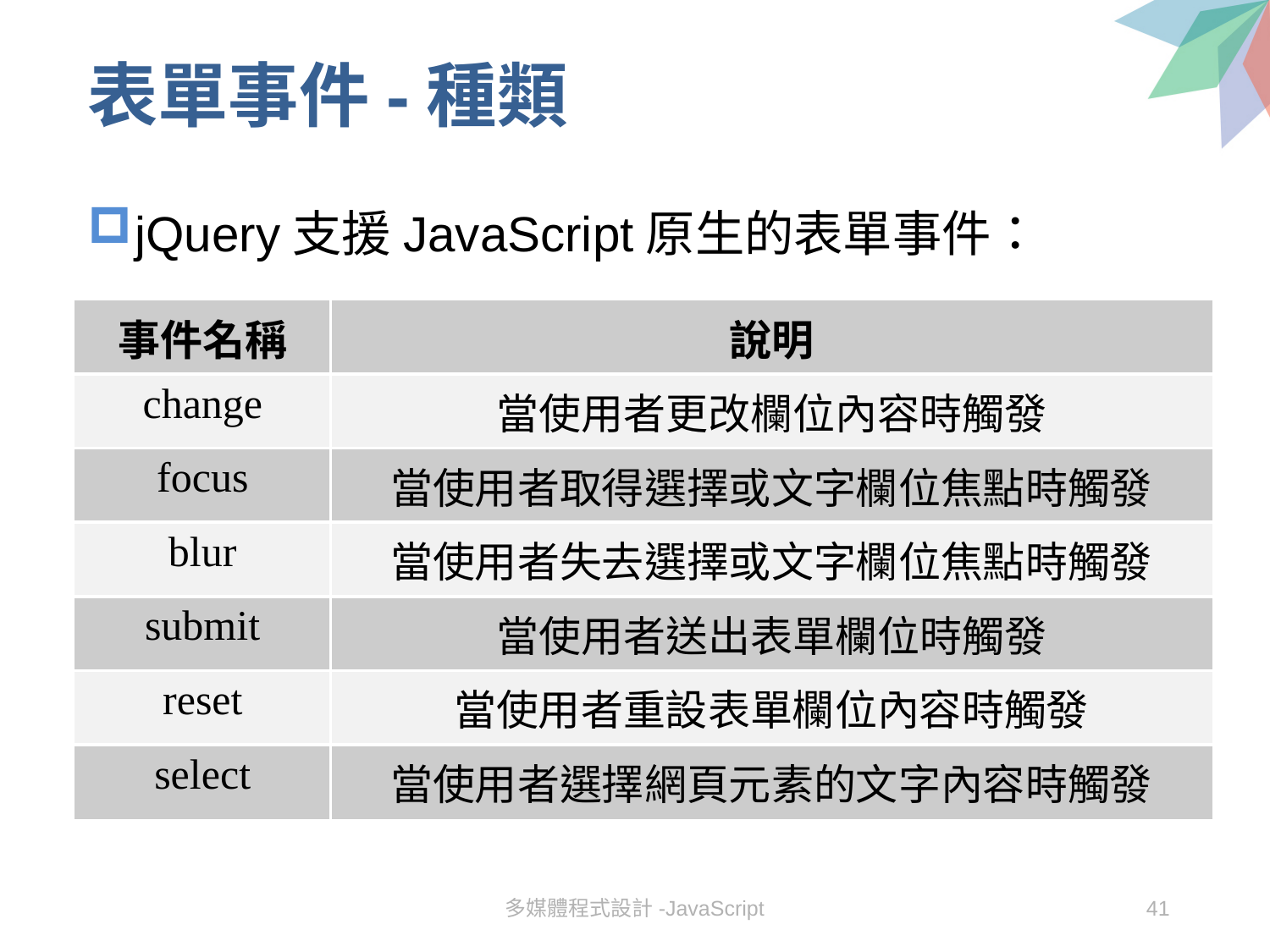

# 表單事件-種類
jQuery支援JavaScript原生的表單事件：

| 事件名稱 | 說明 |
| --- | --- |
| change | 當使用者更改欄位內容時觸發 |
| focus | 當使用者取得選擇或文字欄位焦點時觸發 |
| blur | 當使用者失去選擇或文字欄位焦點時觸發 |
| submit | 當使用者送出表單欄位時觸發 |
| reset | 當使用者重設表單欄位內容時觸發 |
| select | 當使用者選擇網頁元素的文字內容時觸發 |
多媒體程式設計-JavaScript
41